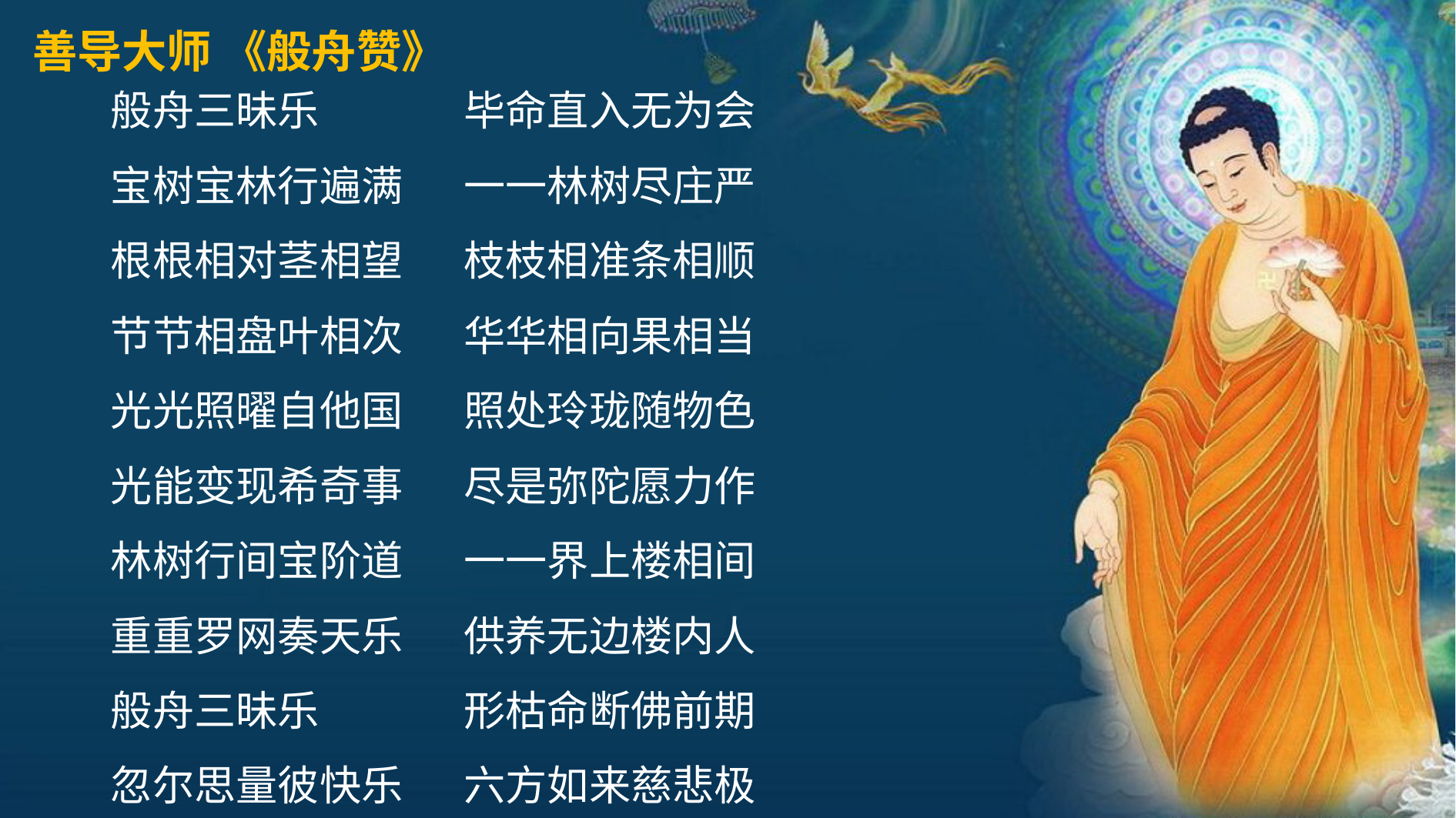

善导大师 《般舟赞》
般舟三昧乐　　　  毕命直入无为会
宝树宝林行遍满　  一一林树尽庄严
根根相对茎相望  　枝枝相准条相顺
节节相盘叶相次　  华华相向果相当
光光照曜自他国  　照处玲珑随物色
光能变现希奇事　  尽是弥陀愿力作
林树行间宝阶道　  一一界上楼相间
重重罗网奏天乐　  供养无边楼内人
般舟三昧乐　　　  形枯命断佛前期
忽尔思量彼快乐　  六方如来慈悲极